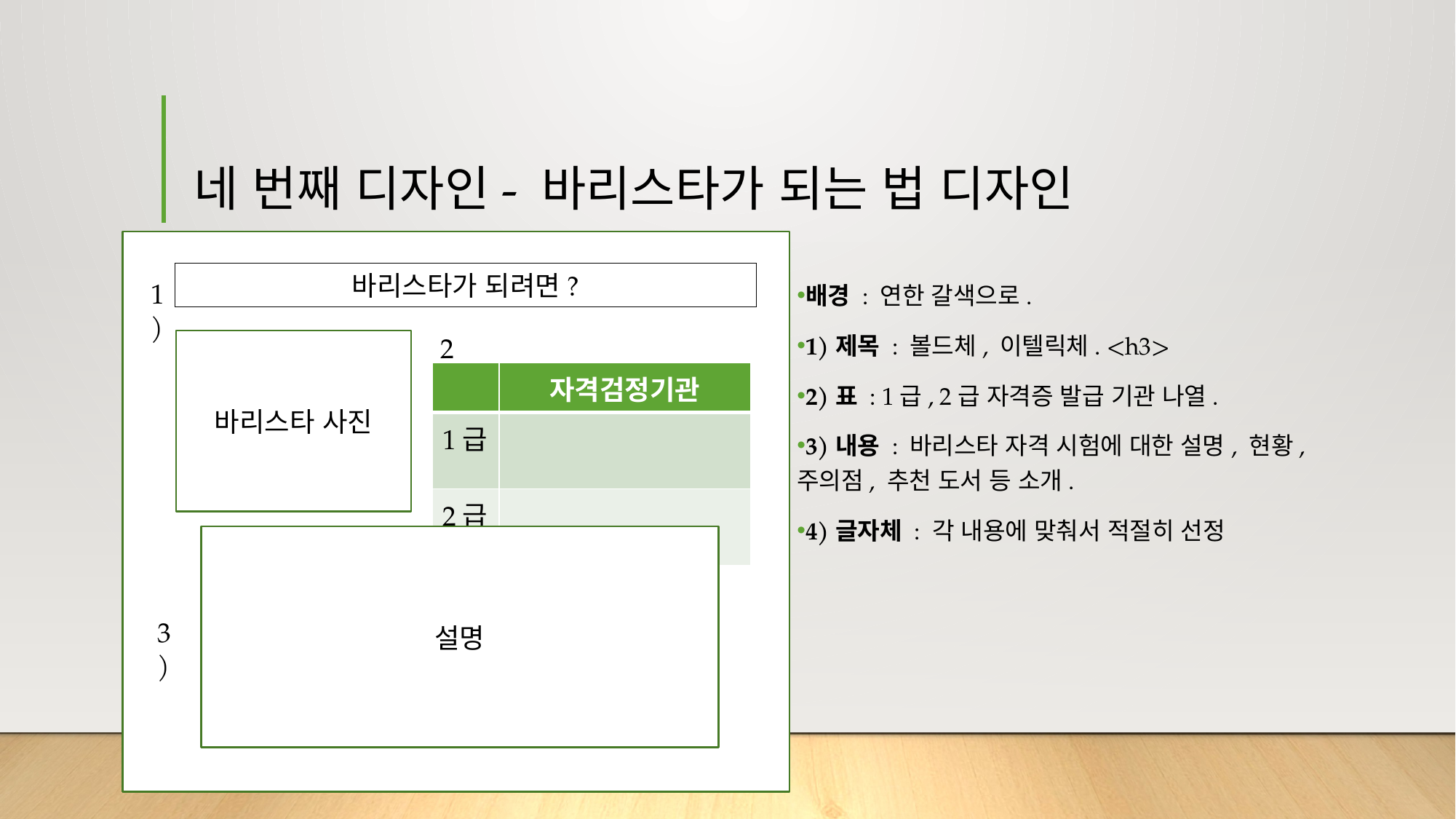

# 네 번째 디자인- 바리스타가 되는 법 디자인

바리스타가 되려면?
배경 : 연한 갈색으로.
1)제목 : 볼드체, 이텔릭체. <h3>
2)표 : 1급, 2급 자격증 발급 기관 나열.
3)내용 : 바리스타 자격 시험에 대한 설명, 현황, 주의점, 추천 도서 등 소개.
4)글자체 : 각 내용에 맞춰서 적절히 선정

1)
2)
바리스타 사진
|  | 자격검정기관 |
| --- | --- |
| 1급 |  |
| 2급 |  |
설명
3)